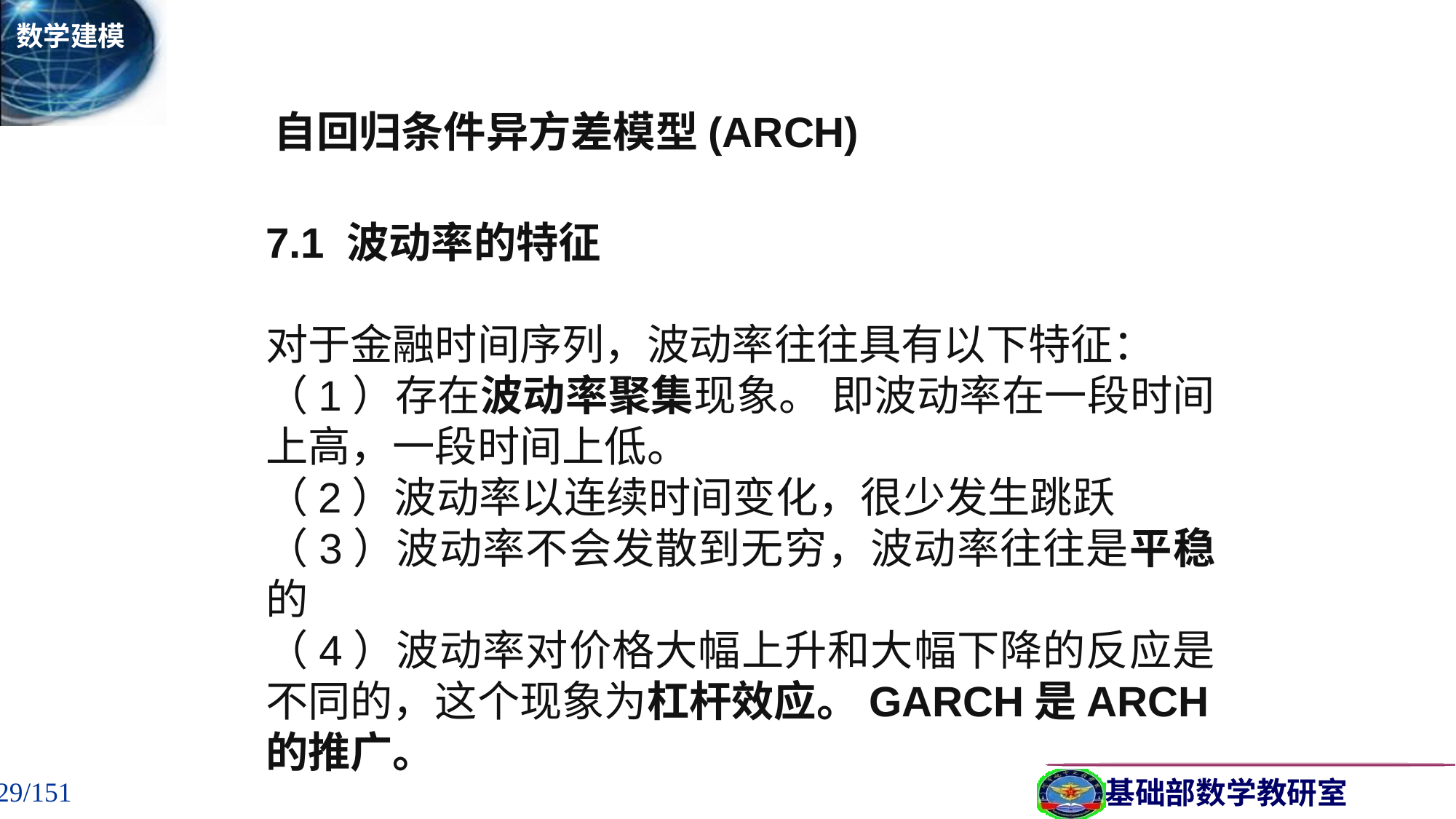

自回归条件异方差模型(ARCH)
7.1 波动率的特征
对于金融时间序列，波动率往往具有以下特征：
（1）存在波动率聚集现象。 即波动率在一段时间上高，一段时间上低。
（2）波动率以连续时间变化，很少发生跳跃
（3）波动率不会发散到无穷，波动率往往是平稳的
（4）波动率对价格大幅上升和大幅下降的反应是不同的，这个现象为杠杆效应。GARCH是ARCH的推广。